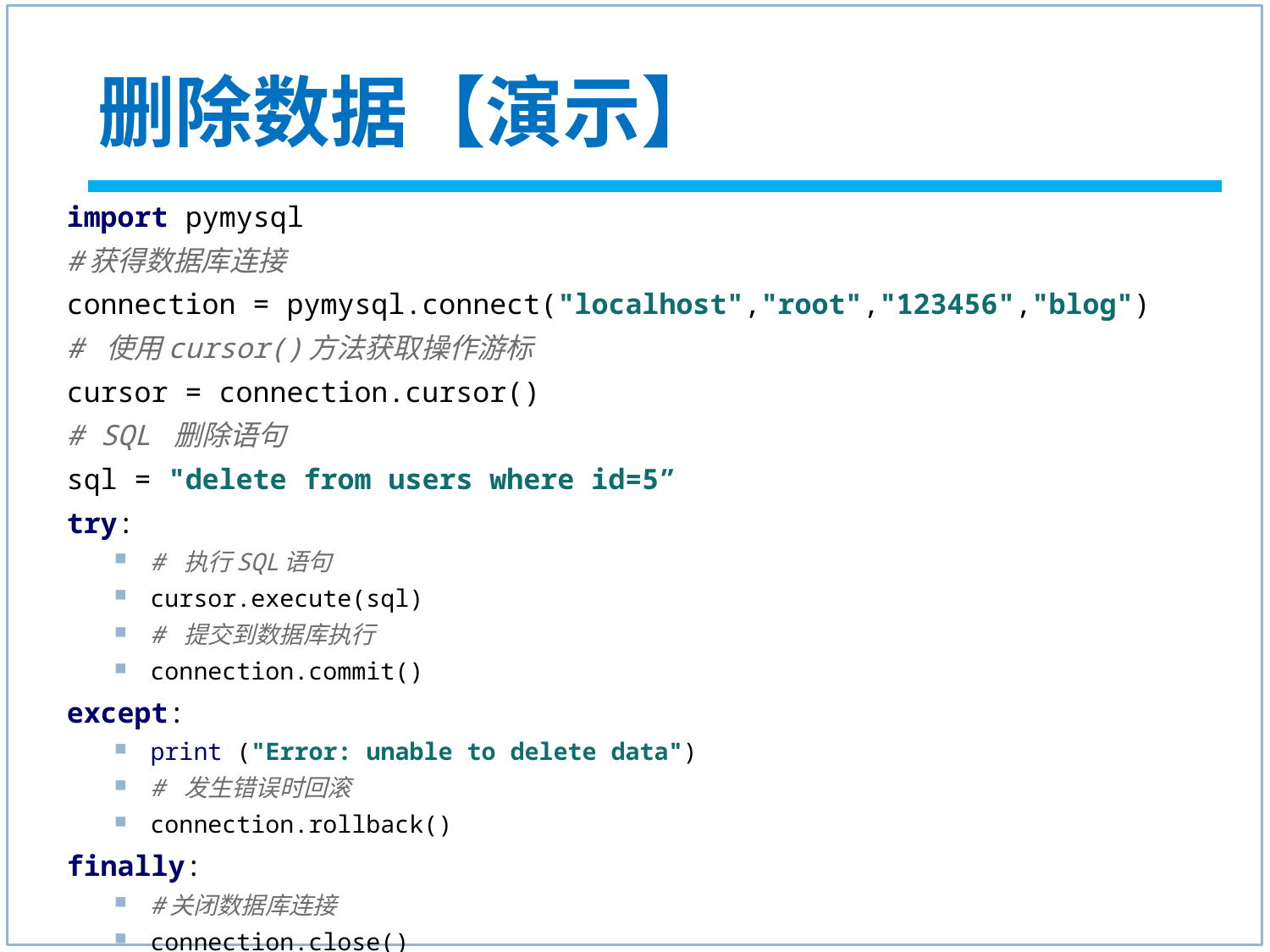

# 删除数据【演示】
import pymysql
#获得数据库连接
connection = pymysql.connect("localhost","root","123456","blog")
# 使用cursor()方法获取操作游标
cursor = connection.cursor()
# SQL 删除语句
sql = "delete from users where id=5”
try:
# 执行SQL语句
cursor.execute(sql)
# 提交到数据库执行
connection.commit()
except:
print ("Error: unable to delete data")
# 发生错误时回滚
connection.rollback()
finally:
#关闭数据库连接
connection.close()